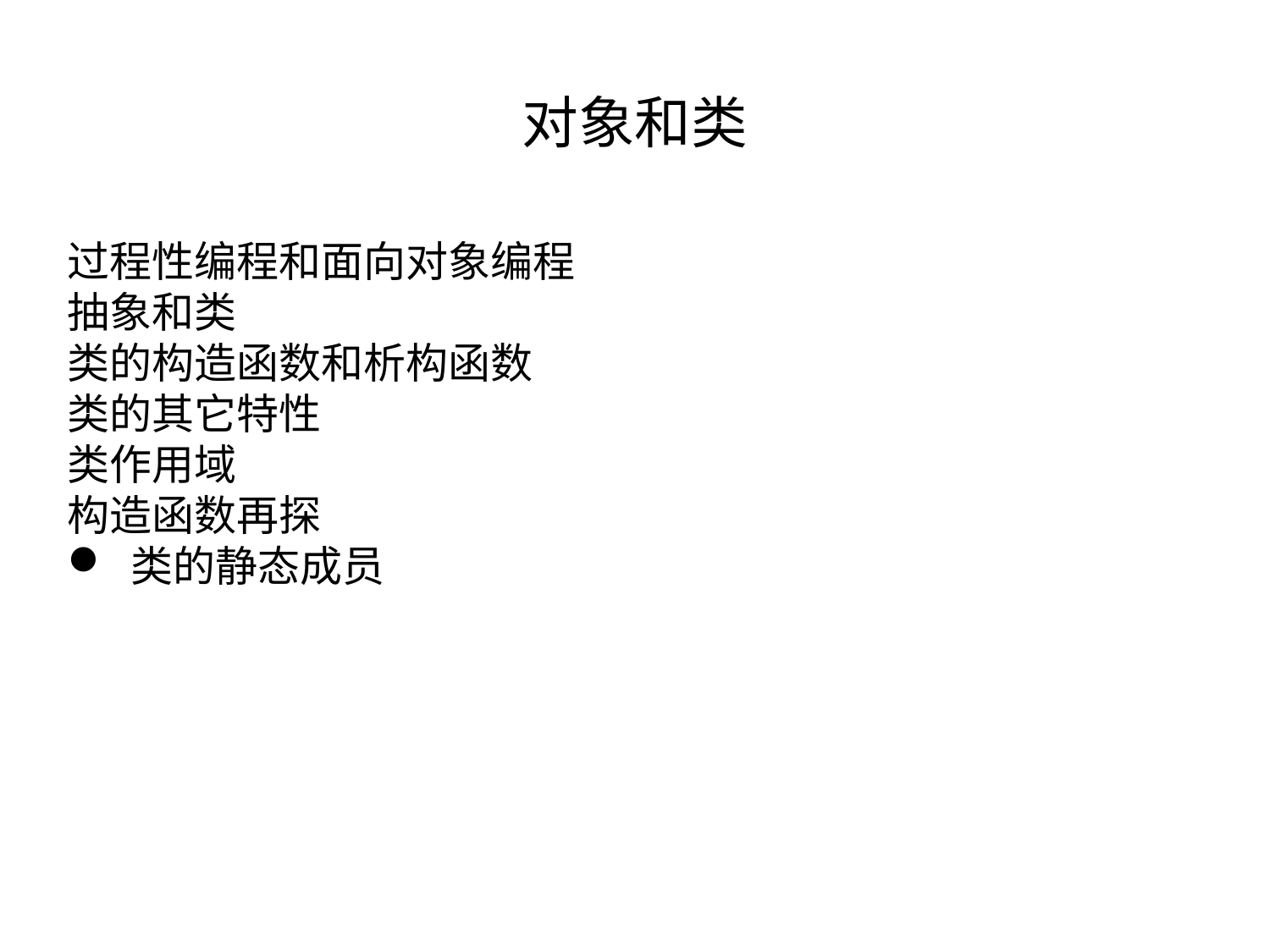

对象和类
过程性编程和面向对象编程
抽象和类
类的构造函数和析构函数
类的其它特性
类作用域
构造函数再探
类的静态成员